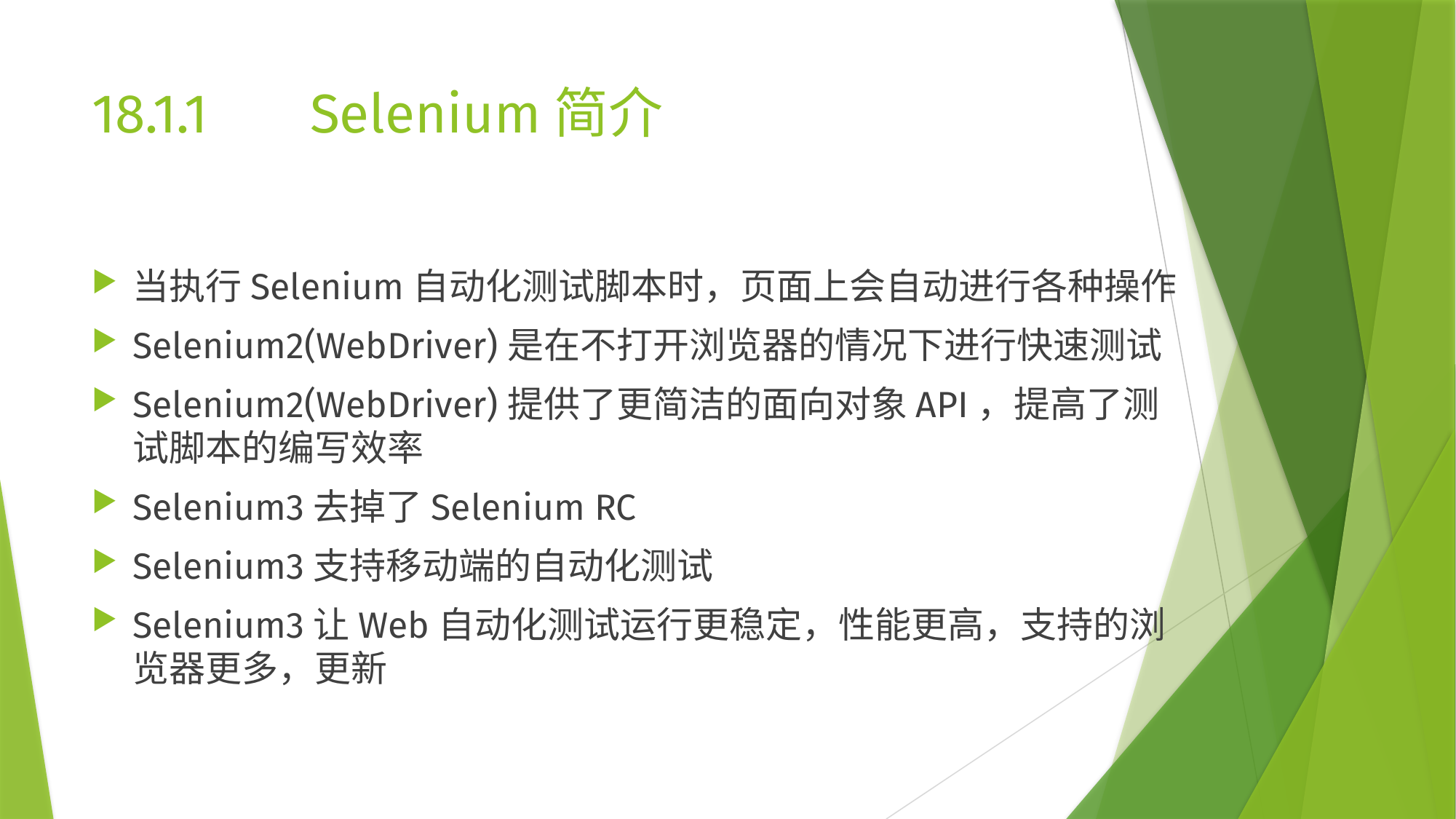

# 18.1.1	Selenium简介
当执行Selenium自动化测试脚本时，页面上会自动进行各种操作
Selenium2(WebDriver)是在不打开浏览器的情况下进行快速测试
Selenium2(WebDriver)提供了更简洁的面向对象API，提高了测试脚本的编写效率
Selenium3去掉了Selenium RC
Selenium3支持移动端的自动化测试
Selenium3让Web自动化测试运行更稳定，性能更高，支持的浏览器更多，更新